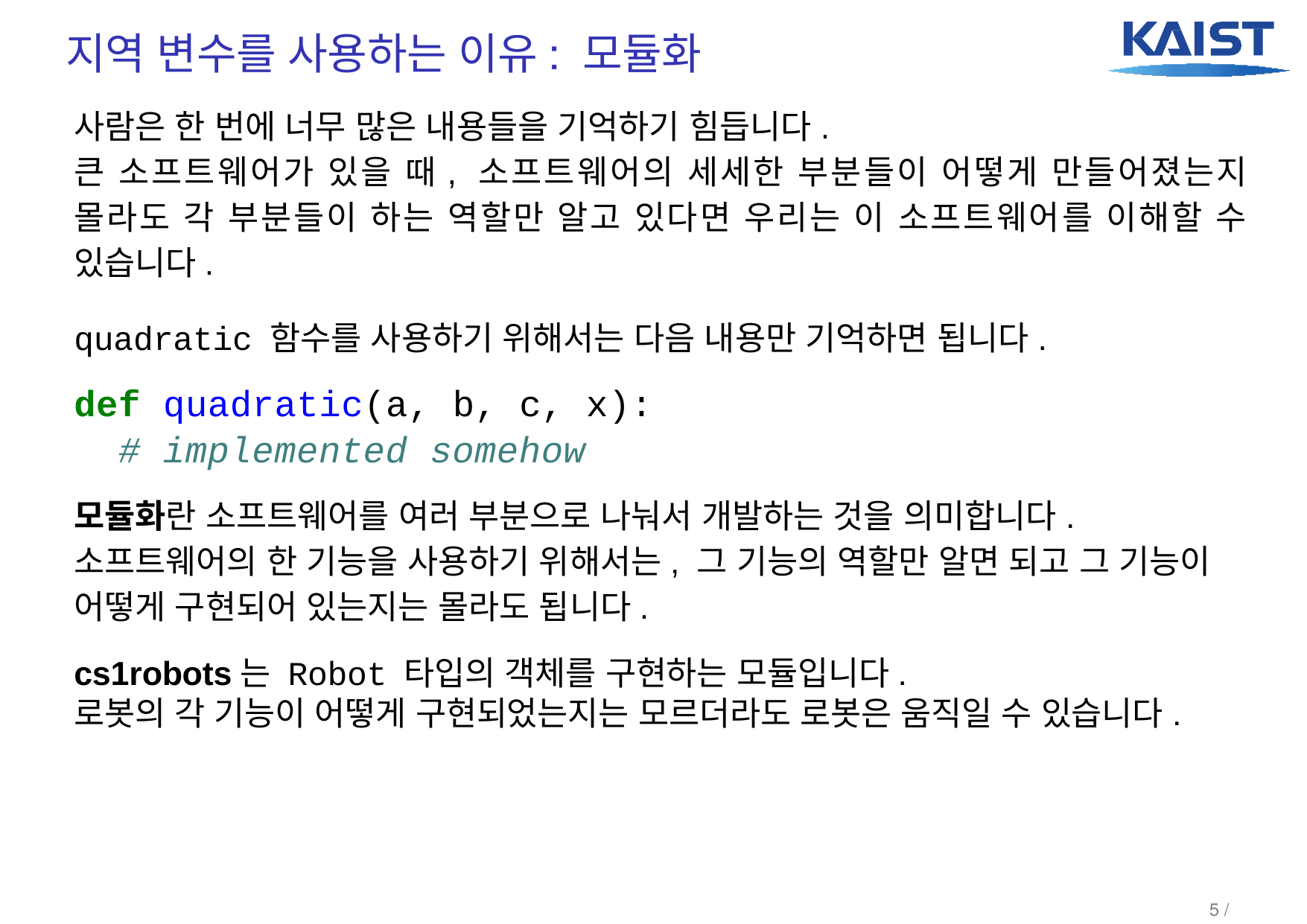

# 지역 변수를 사용하는 이유: 모듈화

사람은 한 번에 너무 많은 내용들을 기억하기 힘듭니다.
큰 소프트웨어가 있을 때, 소프트웨어의 세세한 부분들이 어떻게 만들어졌는지 몰라도 각 부분들이 하는 역할만 알고 있다면 우리는 이 소프트웨어를 이해할 수 있습니다.

quadratic 함수를 사용하기 위해서는 다음 내용만 기억하면 됩니다.
def quadratic(a, b, c, x):
# implemented somehow
모듈화란 소프트웨어를 여러 부분으로 나눠서 개발하는 것을 의미합니다. 소프트웨어의 한 기능을 사용하기 위해서는, 그 기능의 역할만 알면 되고 그 기능이 어떻게 구현되어 있는지는 몰라도 됩니다.
cs1robots는 Robot 타입의 객체를 구현하는 모듈입니다.
로봇의 각 기능이 어떻게 구현되었는지는 모르더라도 로봇은 움직일 수 있습니다.
5 / 30